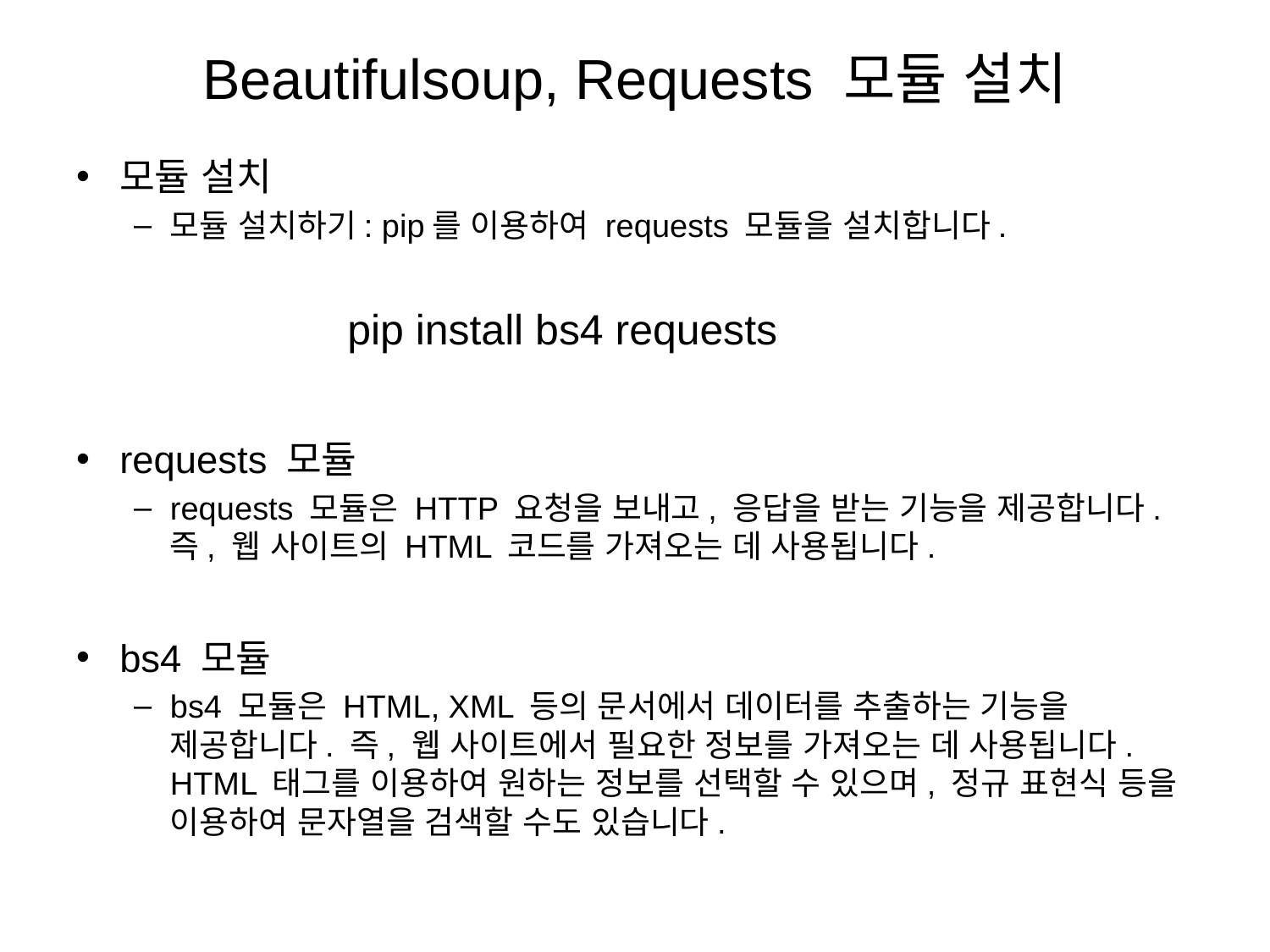

# Beautifulsoup, Requests 모듈 설치
모듈 설치
모듈 설치하기: pip를 이용하여 requests 모듈을 설치합니다.

requests 모듈
requests 모듈은 HTTP 요청을 보내고, 응답을 받는 기능을 제공합니다. 즉, 웹 사이트의 HTML 코드를 가져오는 데 사용됩니다.

bs4 모듈
bs4 모듈은 HTML, XML 등의 문서에서 데이터를 추출하는 기능을 제공합니다. 즉, 웹 사이트에서 필요한 정보를 가져오는 데 사용됩니다. HTML 태그를 이용하여 원하는 정보를 선택할 수 있으며, 정규 표현식 등을 이용하여 문자열을 검색할 수도 있습니다.

pip install bs4 requests